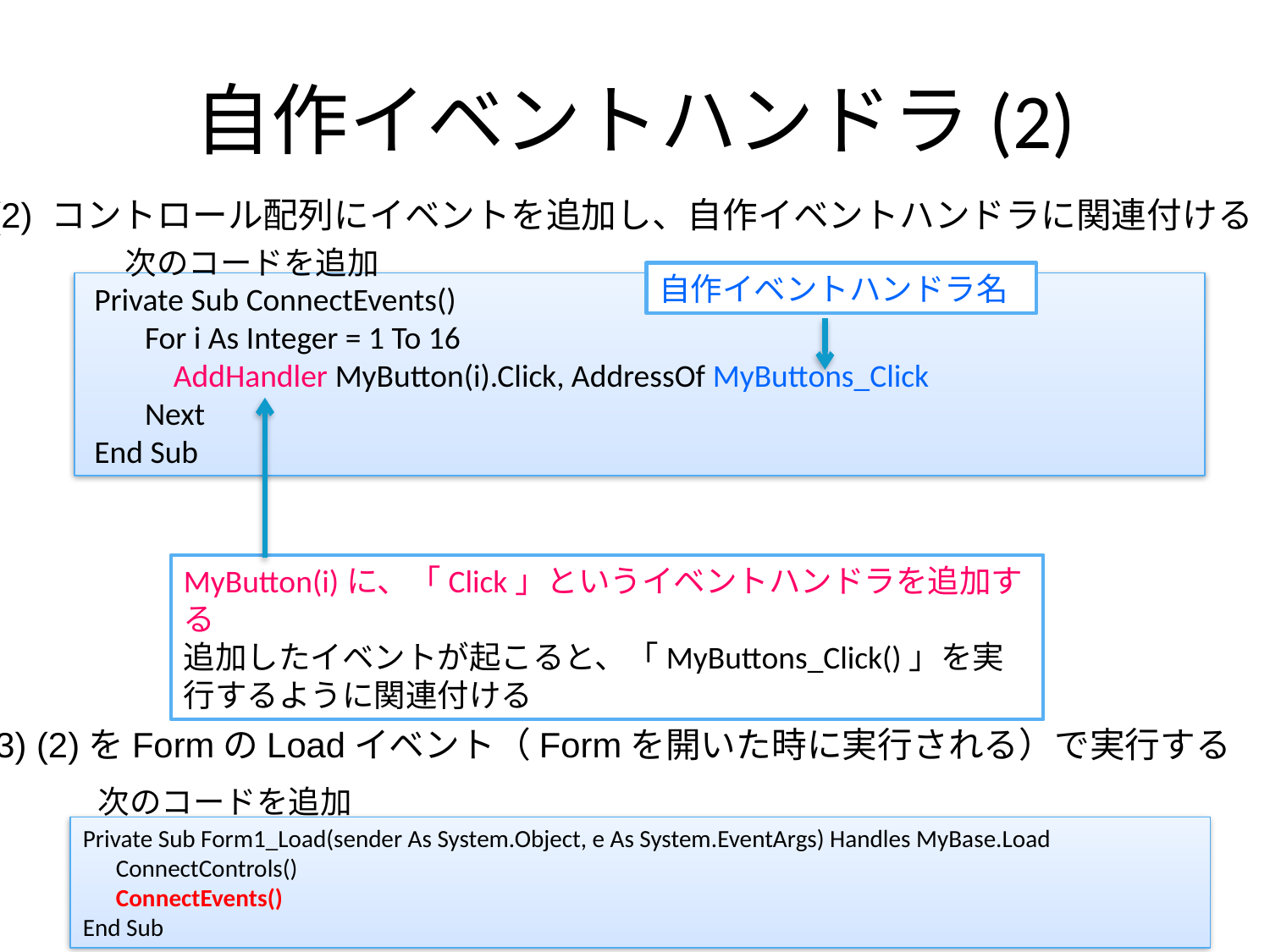

# 自作イベントハンドラ(2)
(2) コントロール配列にイベントを追加し、自作イベントハンドラに関連付ける
次のコードを追加
自作イベントハンドラ名
 Private Sub ConnectEvents()
        For i As Integer = 1 To 16
            AddHandler MyButton(i).Click, AddressOf MyButtons_Click
        Next
 End Sub
MyButton(i)に、「Click」というイベントハンドラを追加する
追加したイベントが起こると、「MyButtons_Click()」を実行するように関連付ける
(3) (2)をFormのLoadイベント（Formを開いた時に実行される）で実行する
次のコードを追加
Private Sub Form1_Load(sender As System.Object, e As System.EventArgs) Handles MyBase.Load
      ConnectControls()
      ConnectEvents()
End Sub